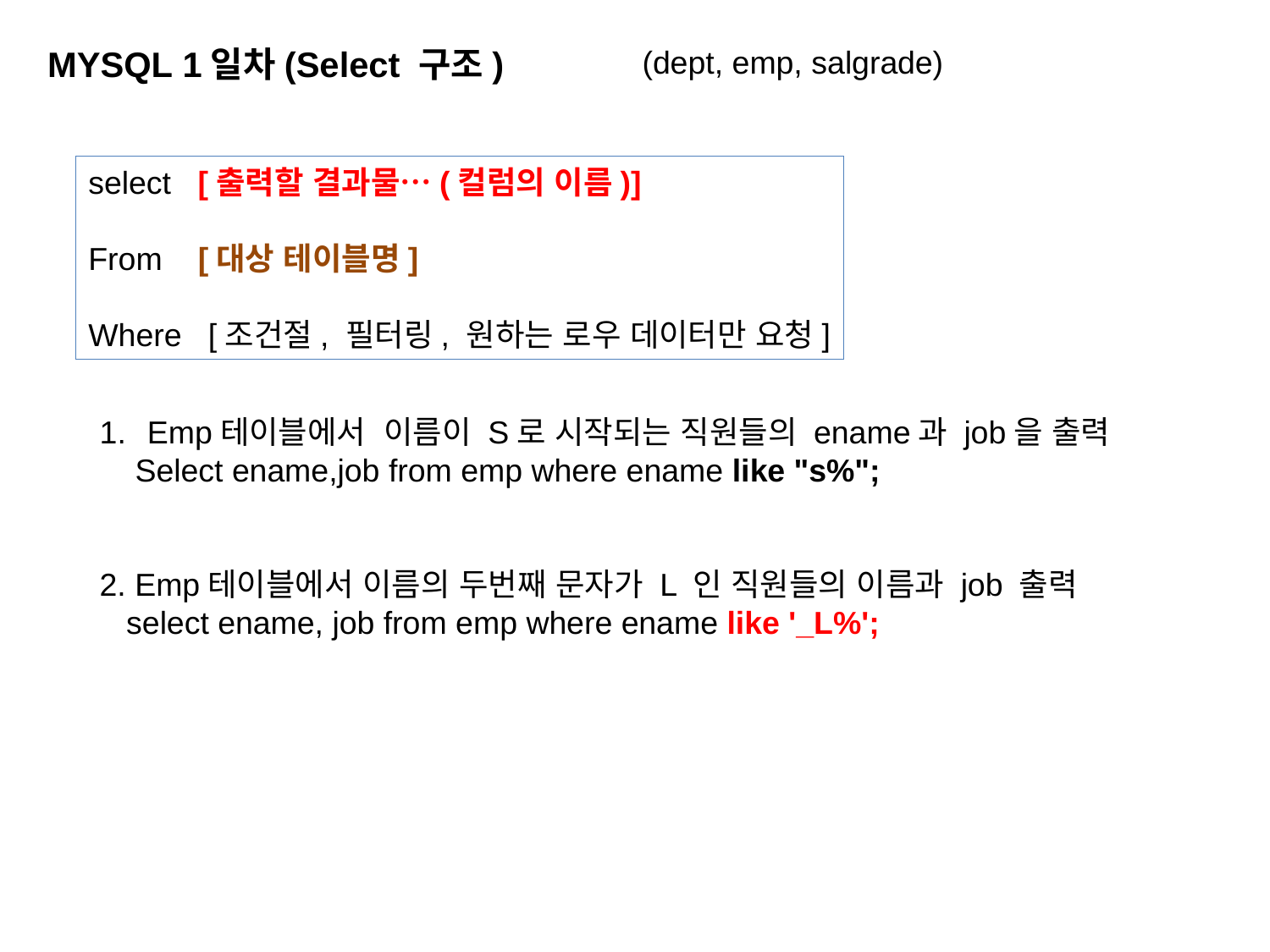

MYSQL 1일차(Select 구조)
(dept, emp, salgrade)
select   [출력할 결과물…(컬럼의 이름)]

From    [대상 테이블명]

Where   [조건절, 필터링, 원하는 로우 데이터만 요청]
Emp테이블에서  이름이 S로 시작되는 직원들의 ename과 job을 출력
    Select ename,job from emp where ename like "s%";

2. Emp테이블에서 이름의 두번째 문자가 L 인 직원들의 이름과 job 출력
   select ename, job from emp where ename like '_L%';